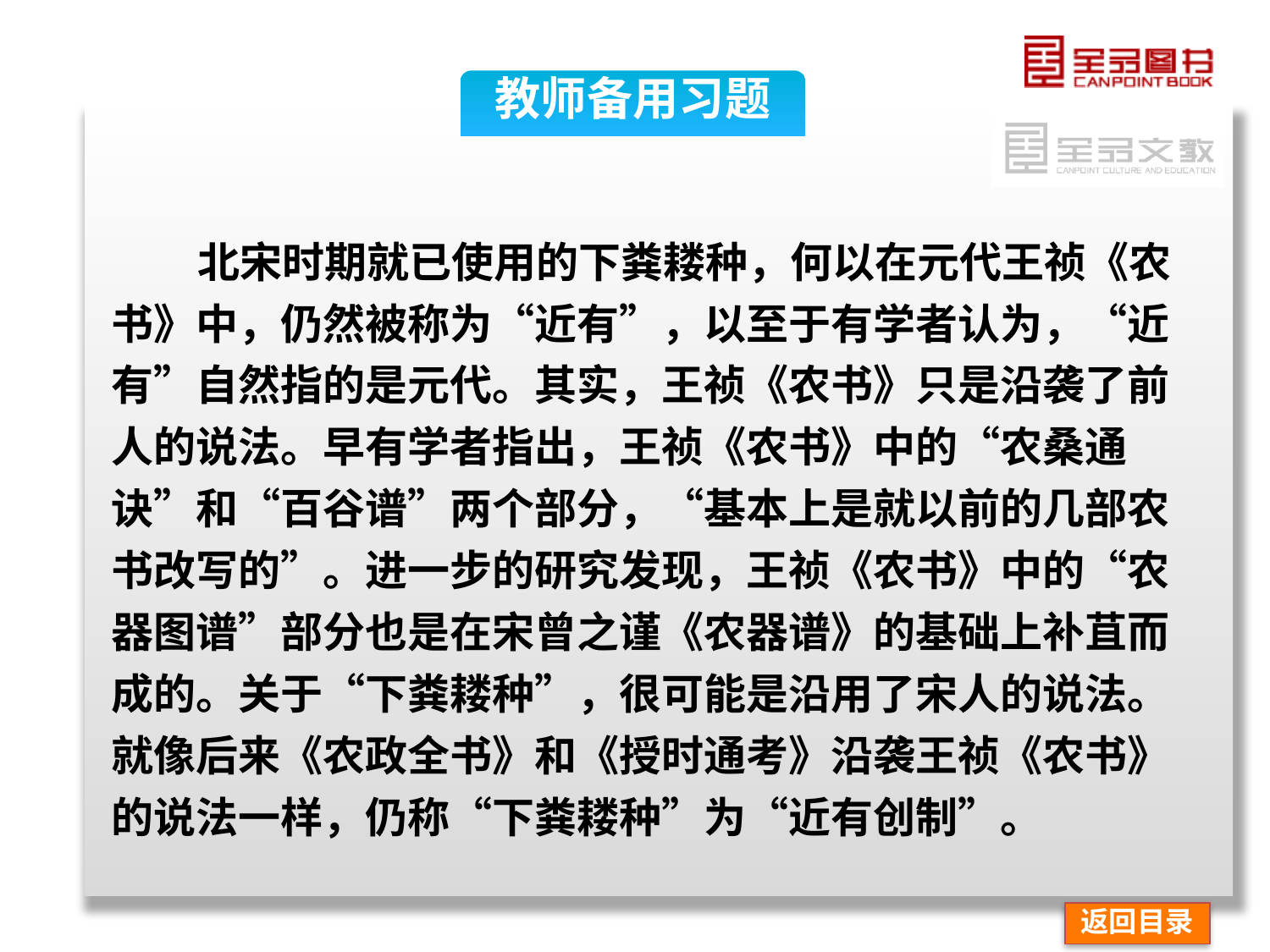

教师备用习题
北宋时期就已使用的下粪耧种，何以在元代王祯《农书》中，仍然被称为“近有”，以至于有学者认为，“近有”自然指的是元代。其实，王祯《农书》只是沿袭了前人的说法。早有学者指出，王祯《农书》中的“农桑通诀”和“百谷谱”两个部分，“基本上是就以前的几部农书改写的”。进一步的研究发现，王祯《农书》中的“农器图谱”部分也是在宋曾之谨《农器谱》的基础上补苴而成的。关于“下粪耧种”，很可能是沿用了宋人的说法。就像后来《农政全书》和《授时通考》沿袭王祯《农书》的说法一样，仍称“下粪耧种”为“近有创制”。
返回目录